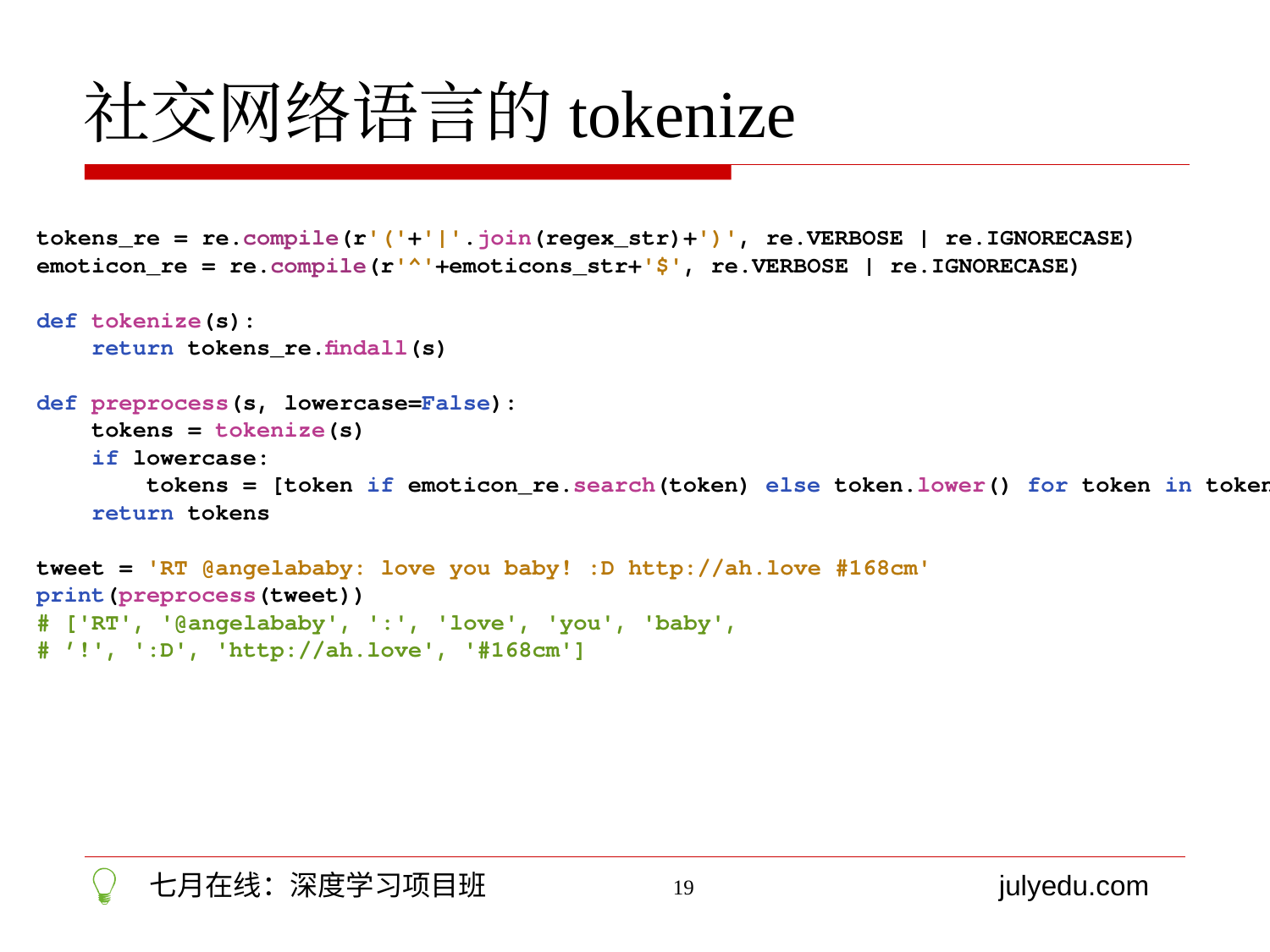

社交网络语言的tokenize
tokens_re = re.compile(r'('+'|'.join(regex_str)+')', re.VERBOSE | re.IGNORECASE)
emoticon_re = re.compile(r'^'+emoticons_str+'$', re.VERBOSE | re.IGNORECASE)

def tokenize(s):
    return tokens_re.findall(s)

def preprocess(s, lowercase=False):
    tokens = tokenize(s)
    if lowercase:
        tokens = [token if emoticon_re.search(token) else token.lower() for token in tokens]
    return tokens

tweet = 'RT @angelababy: love you baby! :D http://ah.love #168cm'
print(preprocess(tweet))
# ['RT', '@angelababy', ':', 'love', 'you', 'baby',
# ’!', ':D', 'http://ah.love', '#168cm']
19